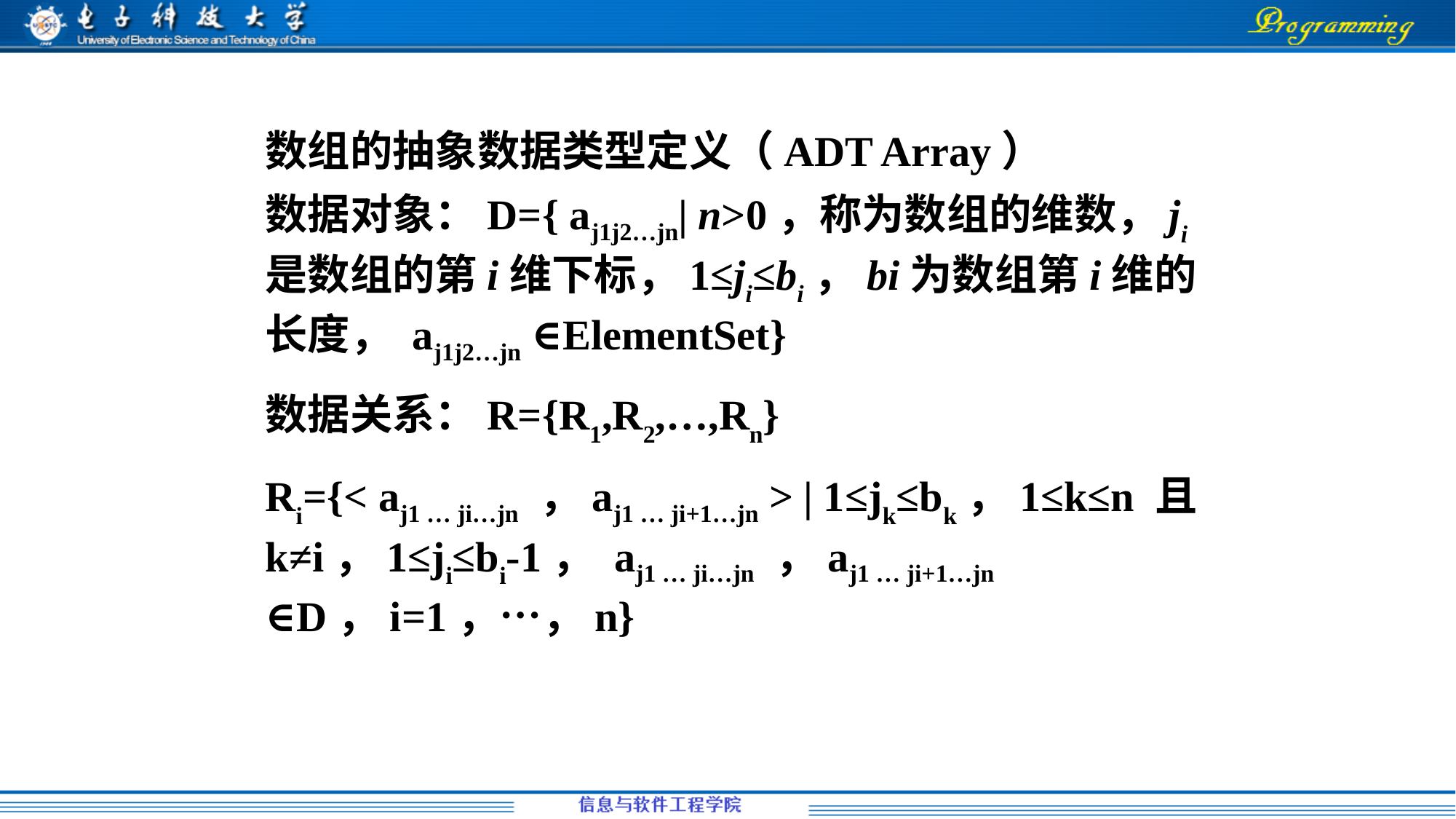

数组的抽象数据类型定义（ADT Array）
数据对象：D={ aj1j2…jn| n>0，称为数组的维数，ji是数组的第i维下标，1≤ji≤bi，bi为数组第i维的长度， aj1j2…jn ∈ElementSet}
数据关系：R={R1,R2,…,Rn}
Ri={< aj1 … ji…jn ，aj1 … ji+1…jn > | 1≤jk≤bk，1≤k≤n 且k≠i，1≤ji≤bi-1， aj1 … ji…jn ，aj1 … ji+1…jn ∈D，i=1，…，n}